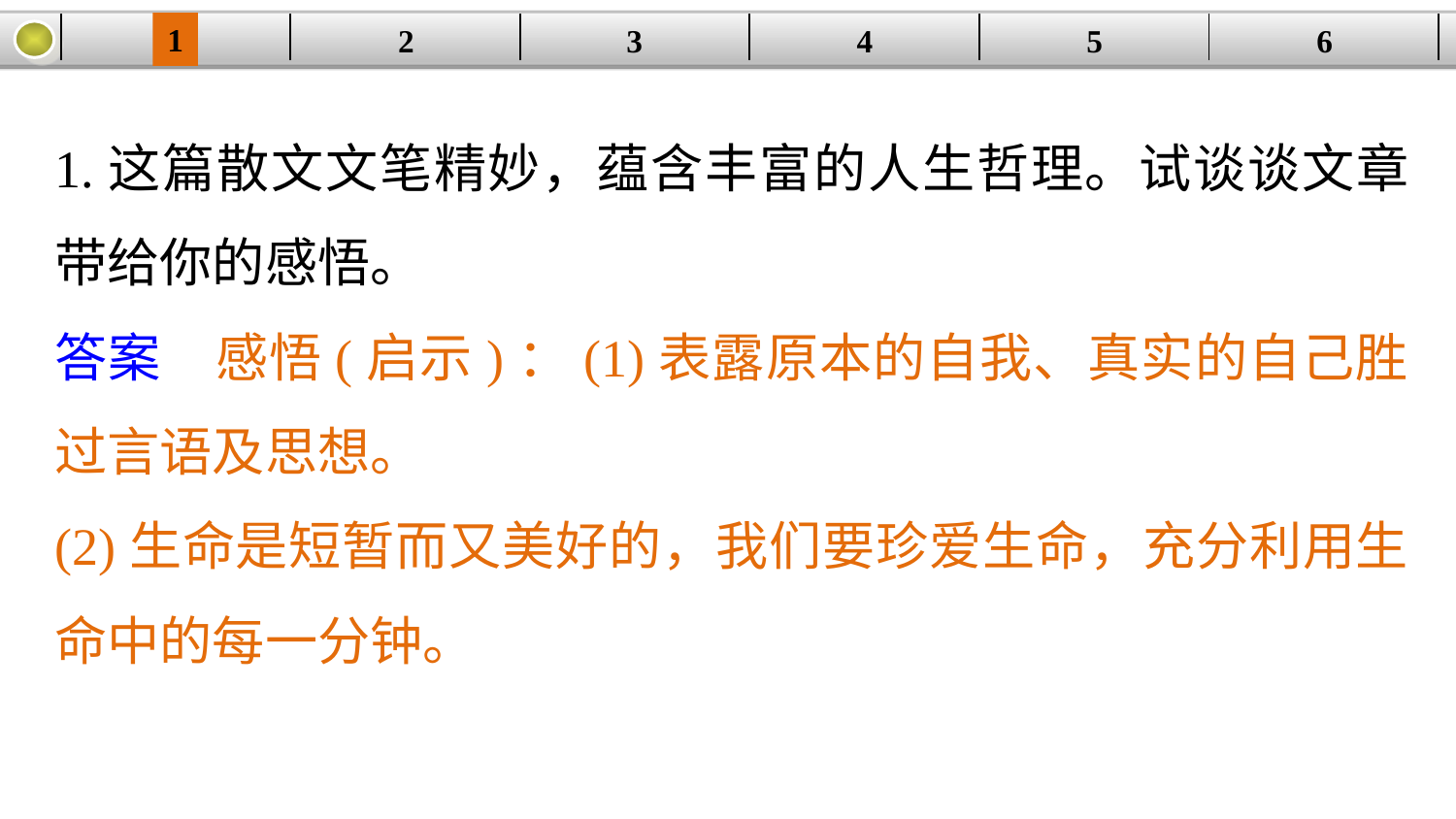

1
2
3
4
|  |  |  |  |  |  |
| --- | --- | --- | --- | --- | --- |
5
6

1.这篇散文文笔精妙，蕴含丰富的人生哲理。试谈谈文章带给你的感悟。
答案　感悟(启示)：(1)表露原本的自我、真实的自己胜过言语及思想。
(2)生命是短暂而又美好的，我们要珍爱生命，充分利用生命中的每一分钟。